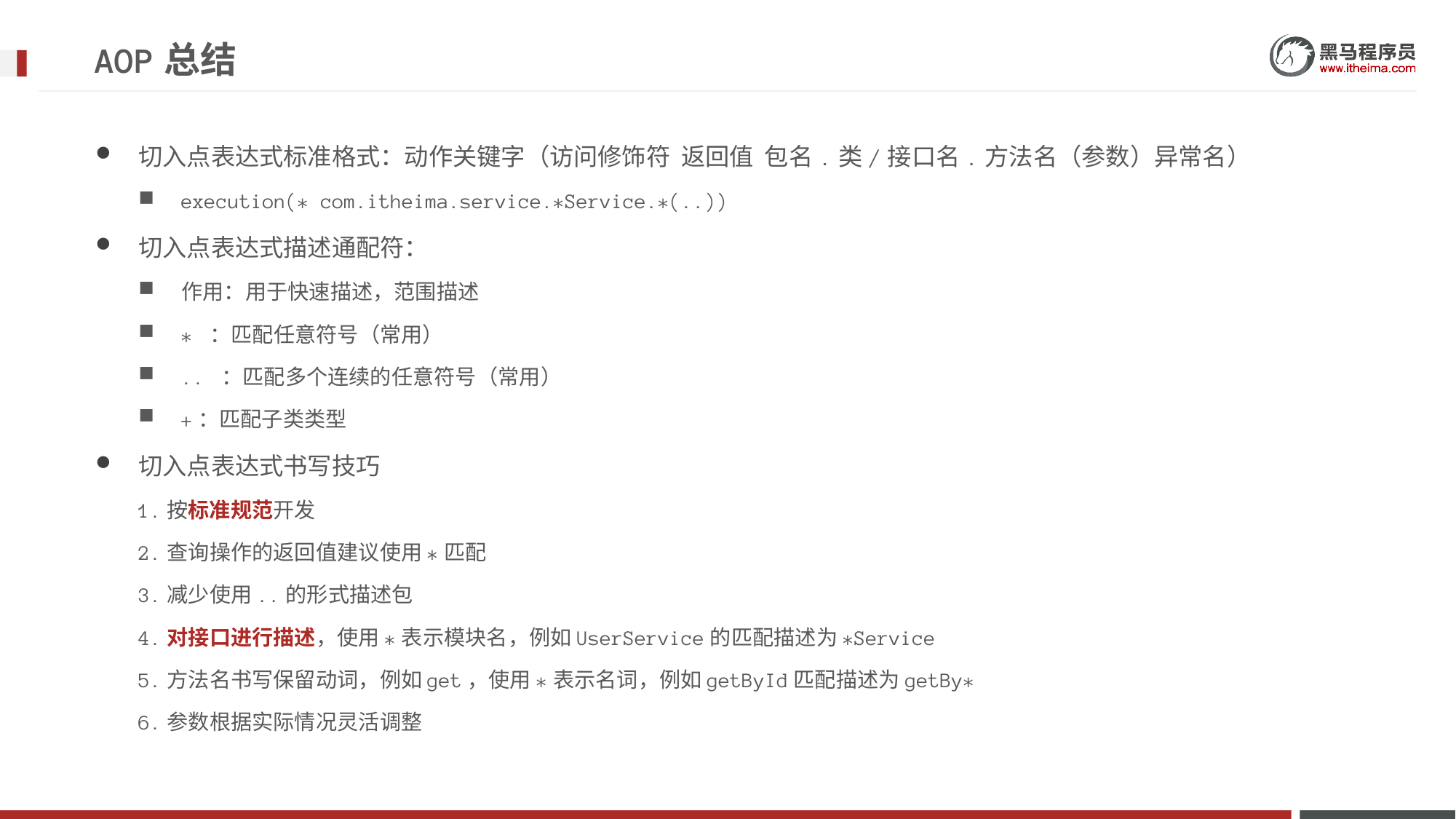

AOP总结
切入点表达式标准格式：动作关键字（访问修饰符  返回值  包名.类/接口名.方法名（参数）异常名）
execution(* com.itheima.service.*Service.*(..))
切入点表达式描述通配符：
作用：用于快速描述，范围描述
* ：匹配任意符号（常用）
.. ：匹配多个连续的任意符号（常用）
+：匹配子类类型
切入点表达式书写技巧
1.按标准规范开发
2.查询操作的返回值建议使用*匹配
3.减少使用..的形式描述包
4.对接口进行描述，使用*表示模块名，例如UserService的匹配描述为*Service
5.方法名书写保留动词，例如get，使用*表示名词，例如getById匹配描述为getBy*
6.参数根据实际情况灵活调整